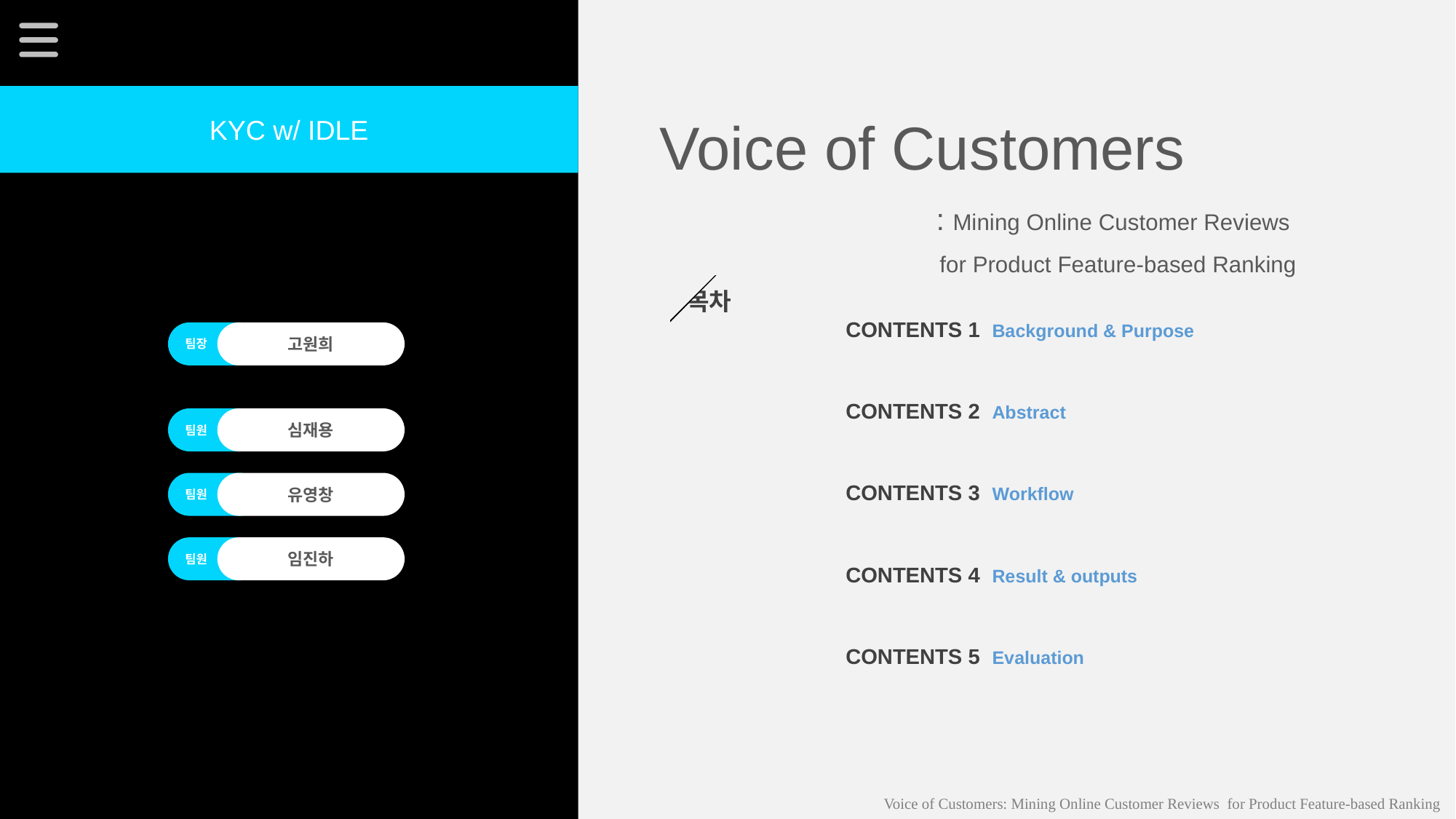

Voice of Customers
: Mining Online Customer Reviews
for Product Feature-based Ranking
KYC w/ IDLE

목차
CONTENTS 1  Background & Purpose

CONTENTS 2  Abstract

CONTENTS 3  Workflow

CONTENTS 4  Result & outputs

CONTENTS 5  Evaluation
팀장
고원희
팀원
심재용
팀원
유영창
팀원
임진하
Voice of Customers: Mining Online Customer Reviews  for Product Feature-based Ranking